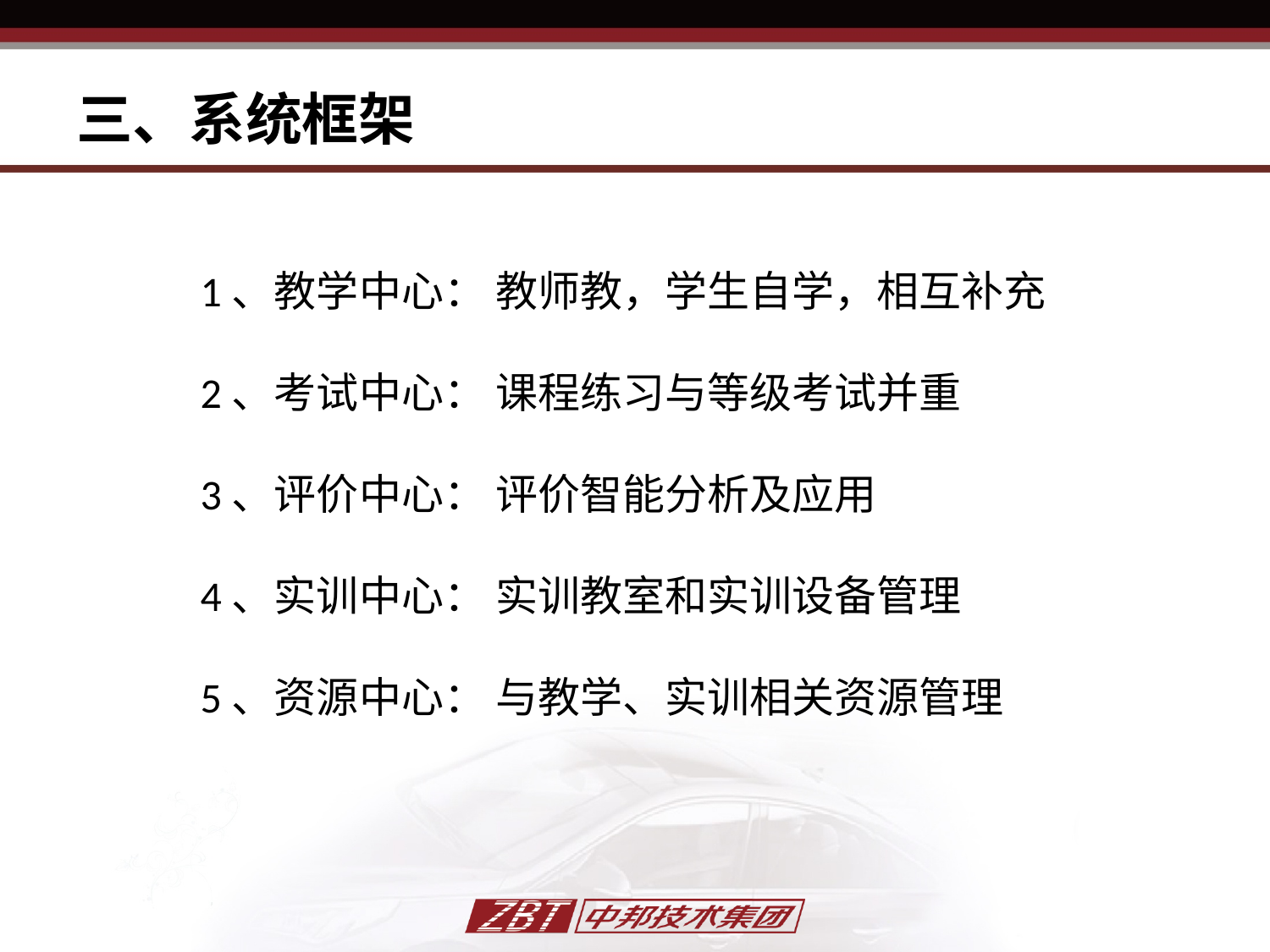

# 三、系统框架
1、教学中心： 教师教，学生自学，相互补充

2、考试中心： 课程练习与等级考试并重

3、评价中心： 评价智能分析及应用

4、实训中心： 实训教室和实训设备管理

5、资源中心： 与教学、实训相关资源管理